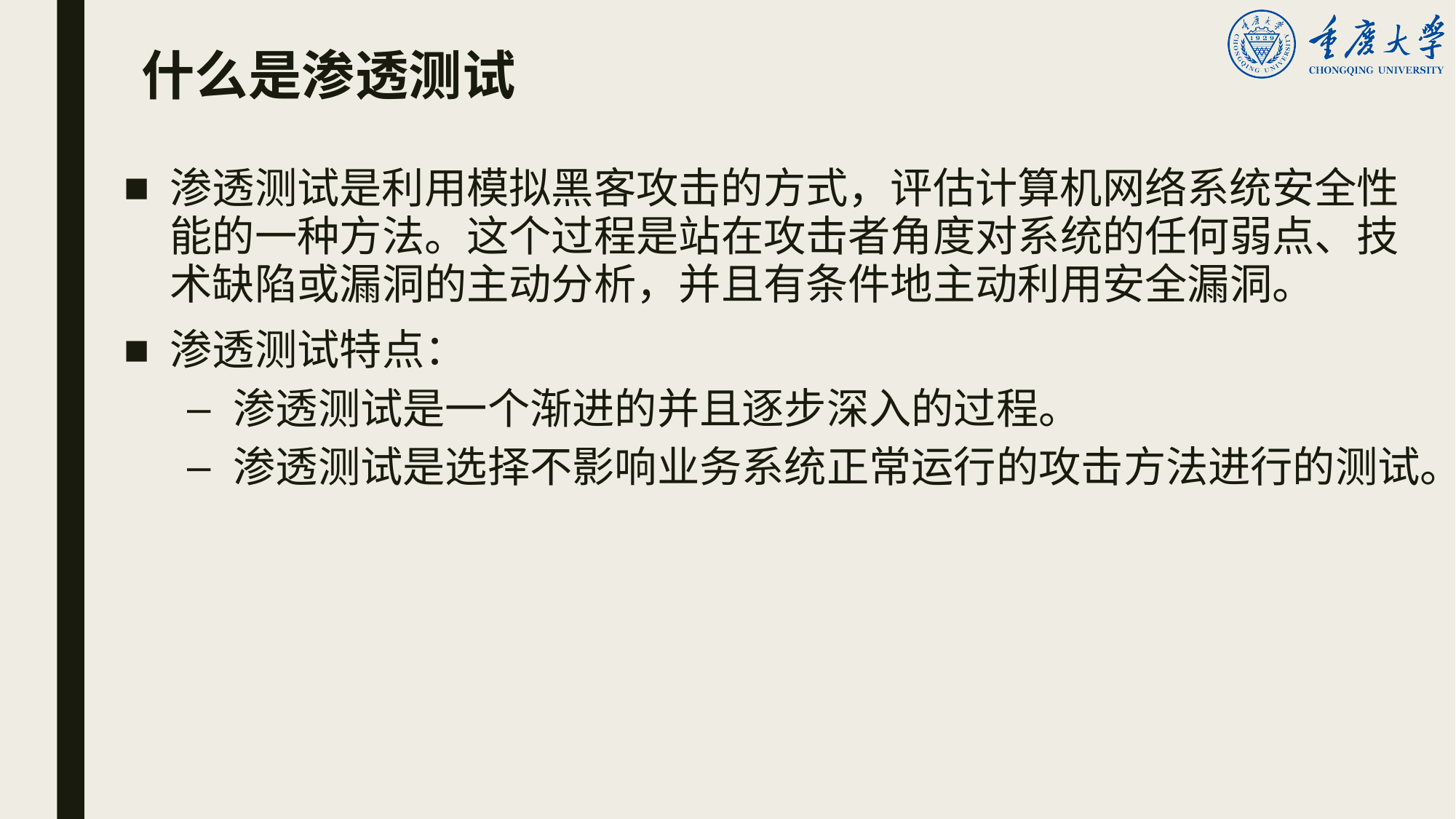

# 什么是渗透测试
渗透测试是利用模拟黑客攻击的方式，评估计算机网络系统安全性能的一种方法。这个过程是站在攻击者角度对系统的任何弱点、技术缺陷或漏洞的主动分析，并且有条件地主动利用安全漏洞。
渗透测试特点：
渗透测试是一个渐进的并且逐步深入的过程。
渗透测试是选择不影响业务系统正常运行的攻击方法进行的测试。